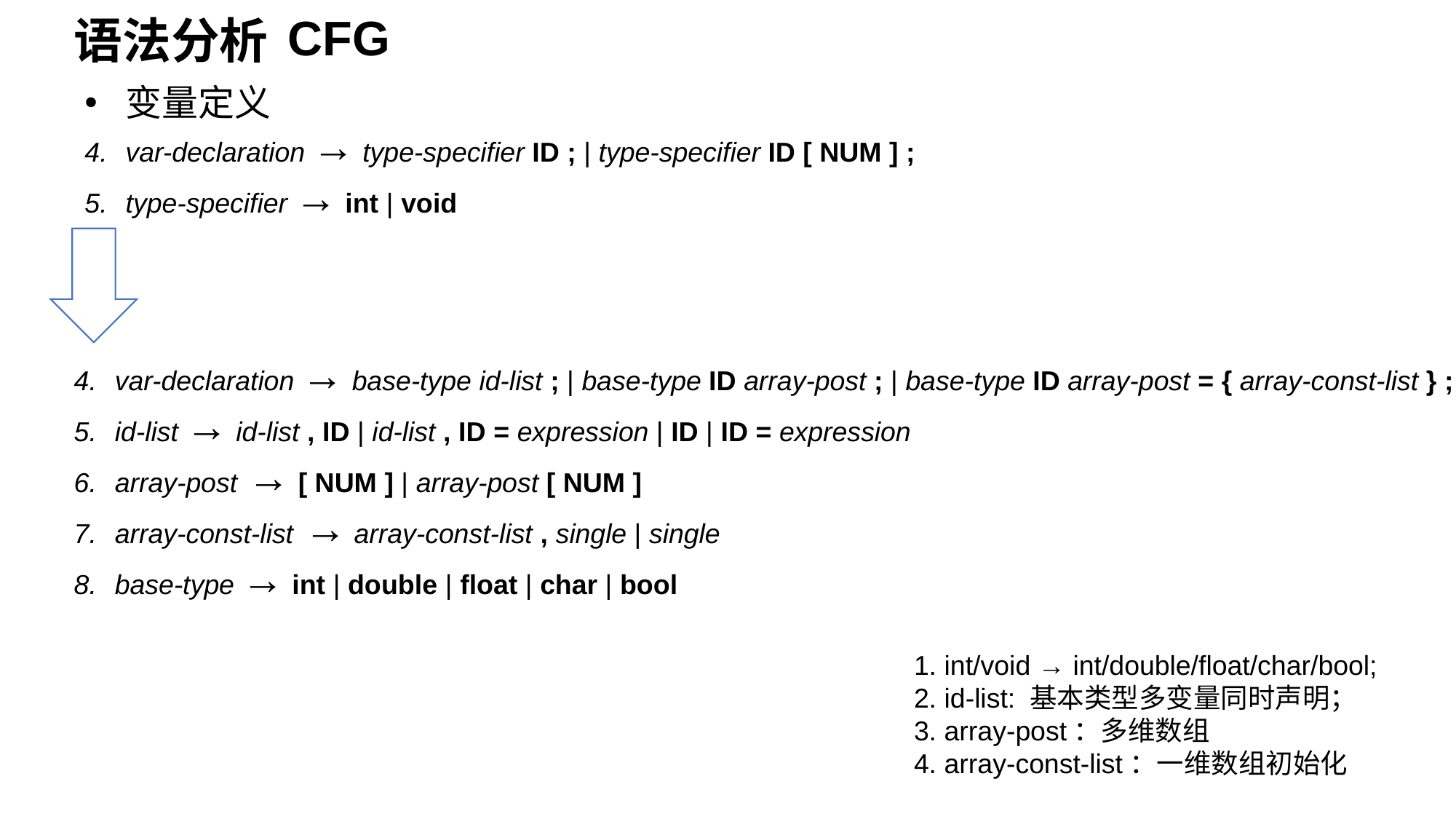

CFG
语法分析
变量定义
var-declaration → type-specifier ID ; | type-specifier ID [ NUM ] ;
type-specifier → int | void

var-declaration → base-type id-list ; | base-type ID array-post ; | base-type ID array-post = { array-const-list } ;
id-list → id-list , ID | id-list , ID = expression | ID | ID = expression
array-post → [ NUM ] | array-post [ NUM ]
array-const-list → array-const-list , single | single
base-type → int | double | float | char | bool
1. int/void → int/double/float/char/bool;
2. id-list: 基本类型多变量同时声明；
3. array-post：多维数组
4. array-const-list：一维数组初始化